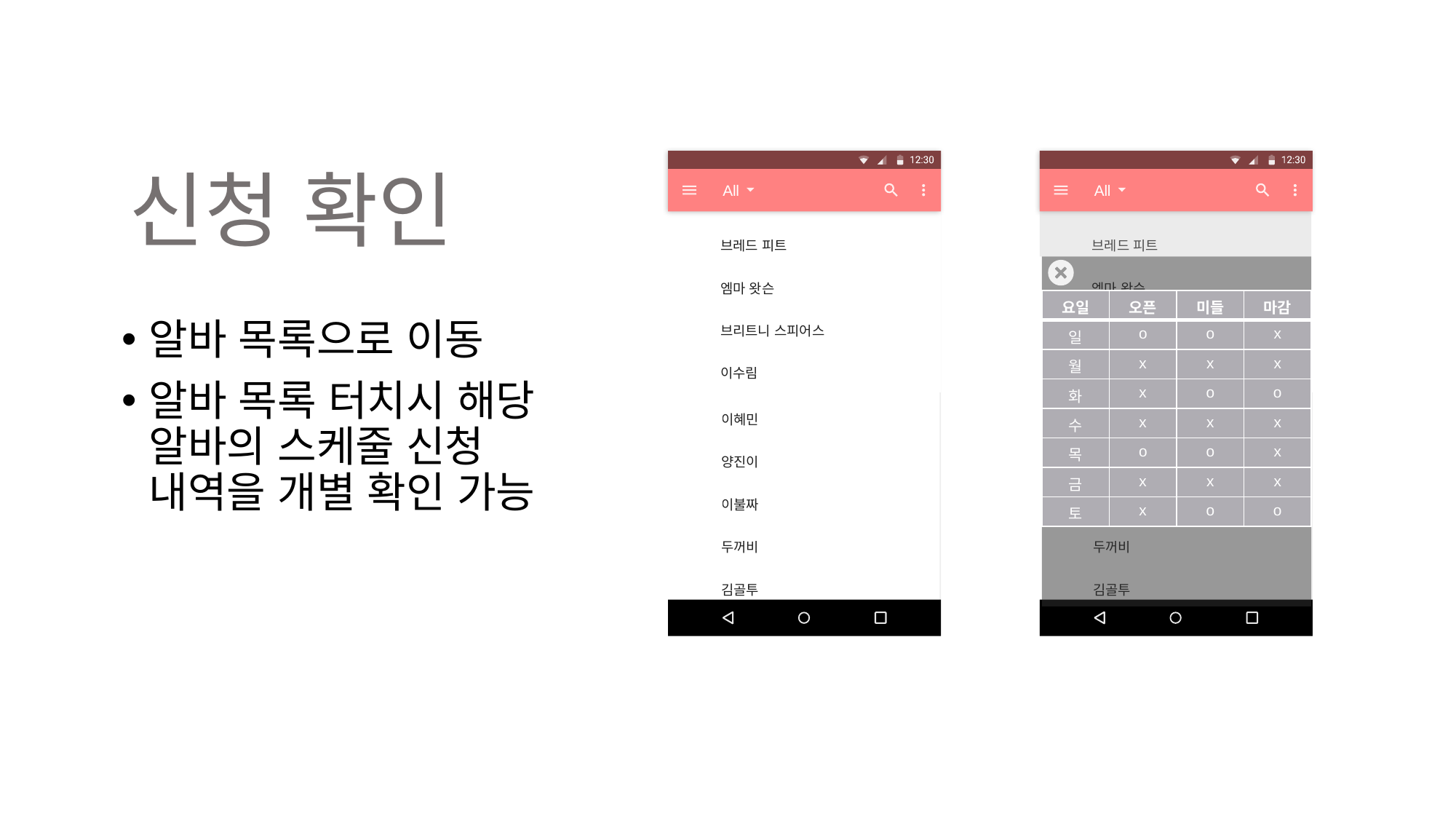

신청 확인

All

브레드 피트
엠마 왓슨
브리트니 스피어스
이수림
이혜민
양진이
이불짜
두꺼비
김골투

All

브레드 피트
엠마 왓슨
브리트니 스피어스
이수림
이혜민
양진이
이불짜
두꺼비
김골투

| 요일 | 오픈 | 미들 | 마감 |
| --- | --- | --- | --- |
| 일 | o | o | x |
| 월 | x | x | x |
| 화 | x | o | o |
| 수 | x | x | x |
| 목 | o | o | x |
| 금 | x | x | x |
| 토 | x | o | o |
알바 목록으로 이동
알바 목록 터치시 해당 알바의 스케줄 신청 내역을 개별 확인 가능